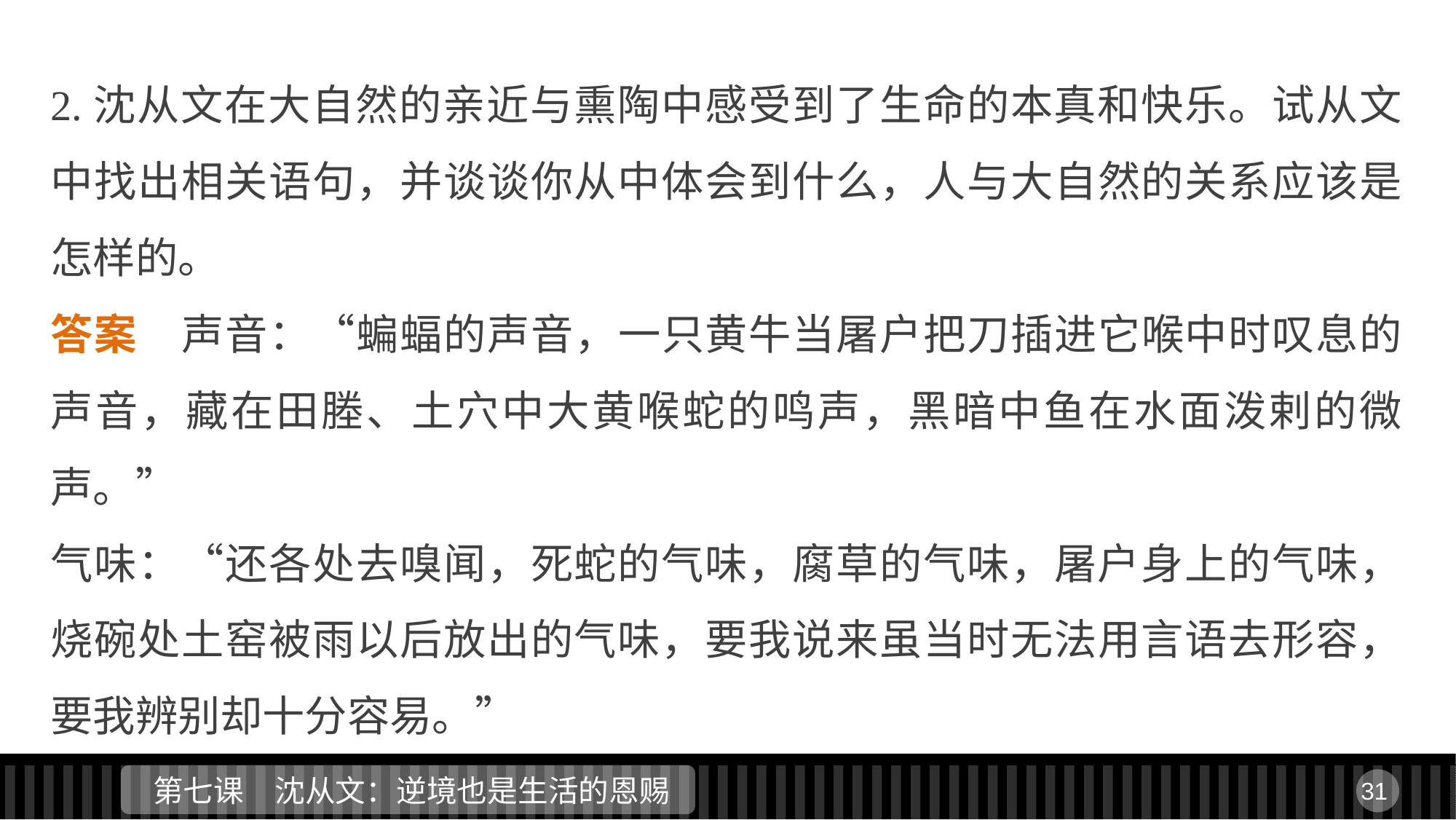

2.沈从文在大自然的亲近与熏陶中感受到了生命的本真和快乐。试从文中找出相关语句，并谈谈你从中体会到什么，人与大自然的关系应该是怎样的。
答案　声音：“蝙蝠的声音，一只黄牛当屠户把刀插进它喉中时叹息的声音，藏在田塍、土穴中大黄喉蛇的鸣声，黑暗中鱼在水面泼剌的微声。”
气味：“还各处去嗅闻，死蛇的气味，腐草的气味，屠户身上的气味，烧碗处土窑被雨以后放出的气味，要我说来虽当时无法用言语去形容，要我辨别却十分容易。”